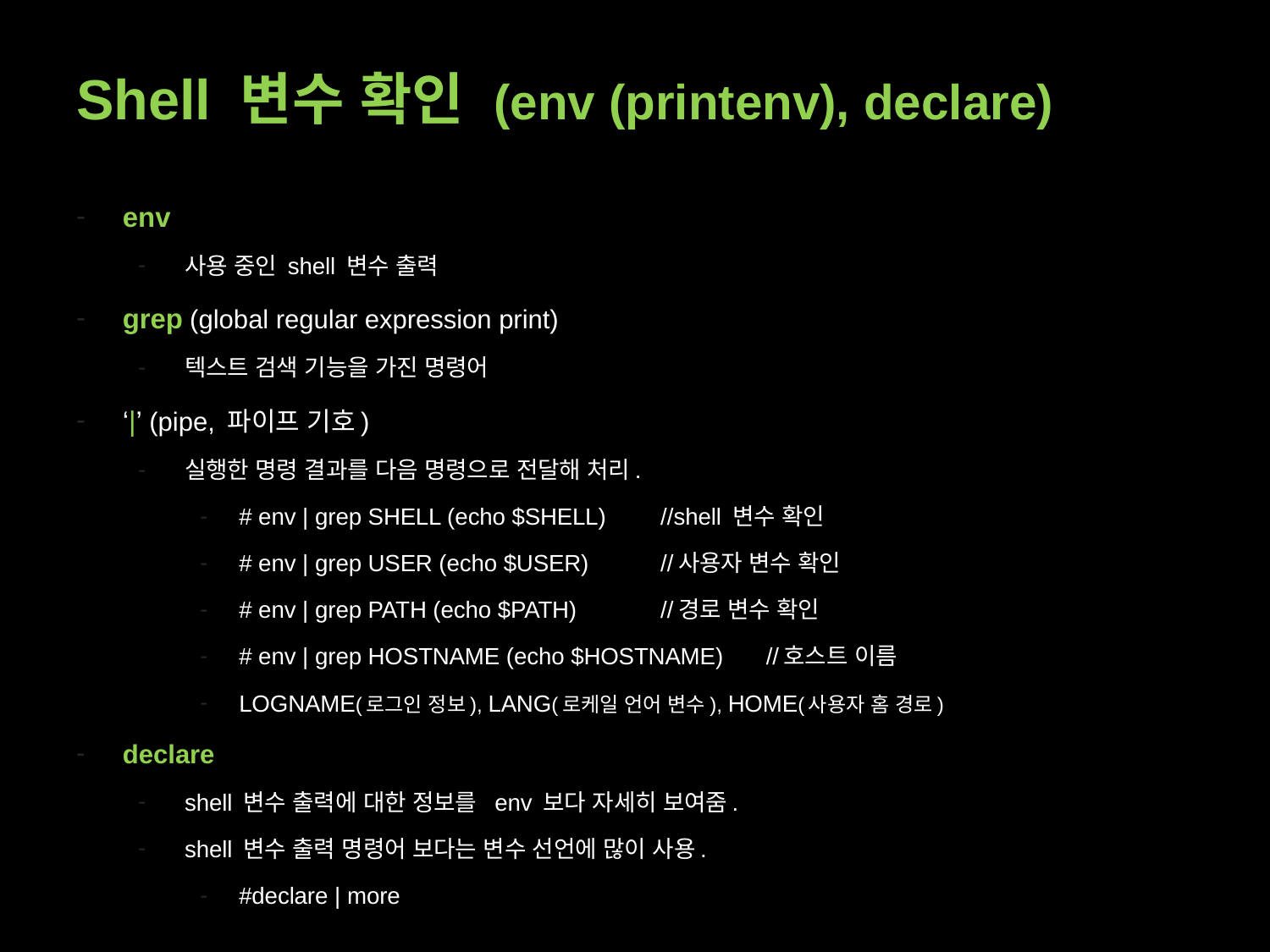

# Shell 변수 확인 (env (printenv), declare)
env
사용 중인 shell 변수 출력
grep (global regular expression print)
텍스트 검색 기능을 가진 명령어
‘|’ (pipe, 파이프 기호)
실행한 명령 결과를 다음 명령으로 전달해 처리.
# env | grep SHELL (echo $SHELL)	//shell 변수 확인
# env | grep USER (echo $USER)	//사용자 변수 확인
# env | grep PATH (echo $PATH)	//경로 변수 확인
# env | grep HOSTNAME (echo $HOSTNAME)	//호스트 이름
LOGNAME(로그인 정보), LANG(로케일 언어 변수), HOME(사용자 홈 경로)
declare
shell 변수 출력에 대한 정보를  env 보다 자세히 보여줌.
shell 변수 출력 명령어 보다는 변수 선언에 많이 사용.
#declare | more